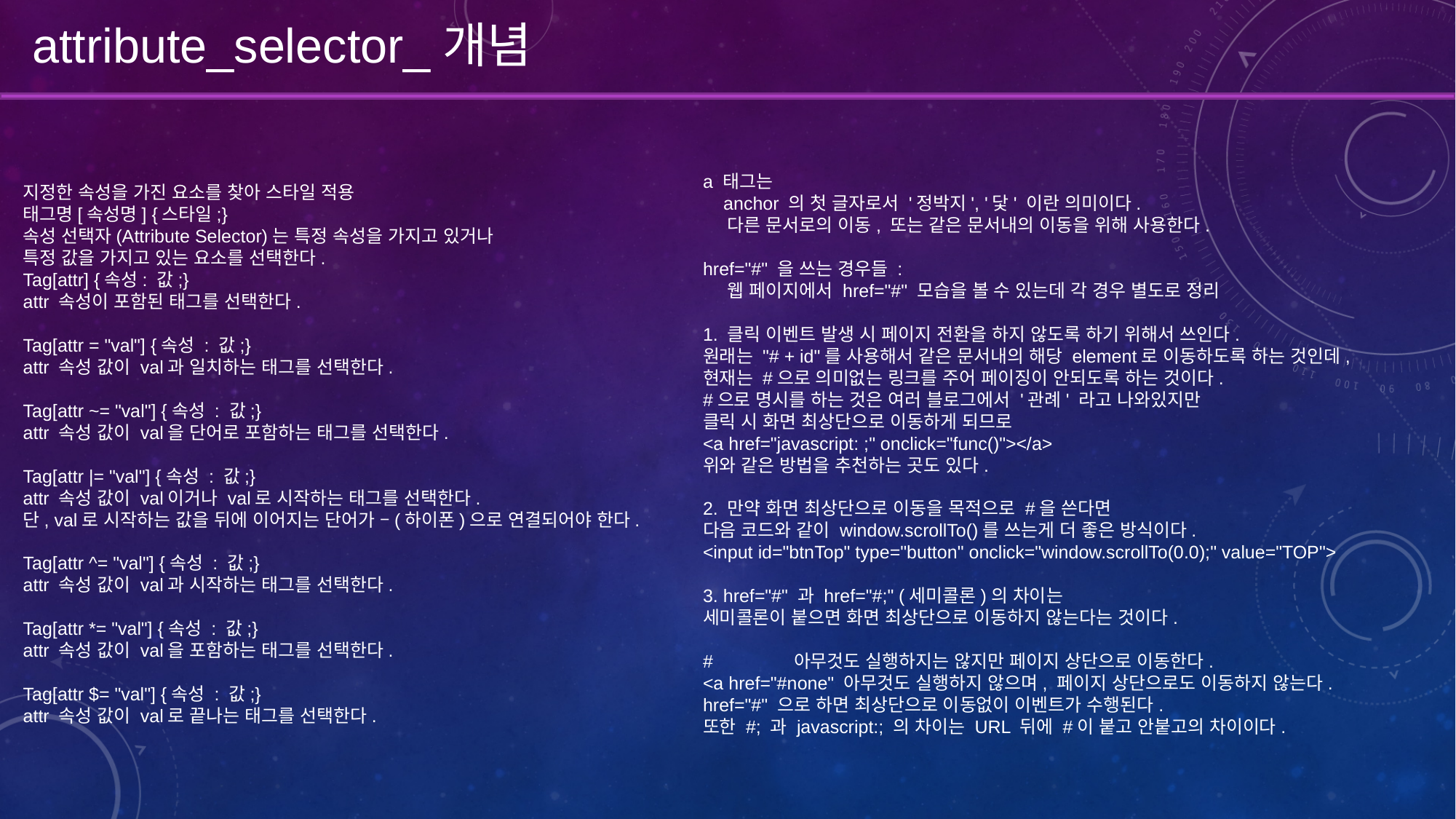

attribute_selector_개념

a 태그는
    anchor 의 첫 글자로서 '정박지', '닻' 이란 의미이다.
    다른 문서로의 이동, 또는 같은 문서내의 이동을 위해 사용한다.
href="#" 을 쓰는 경우들 :
    웹 페이지에서 href="#" 모습을 볼 수 있는데 각 경우 별도로 정리
1. 클릭 이벤트 발생 시 페이지 전환을 하지 않도록 하기 위해서 쓰인다.
원래는 "# + id"를 사용해서 같은 문서내의 해당 element로 이동하도록 하는 것인데,
현재는 #으로 의미없는 링크를 주어 페이징이 안되도록 하는 것이다.
#으로 명시를 하는 것은 여러 블로그에서 '관례' 라고 나와있지만
클릭 시 화면 최상단으로 이동하게 되므로
<a href="javascript: ;" onclick="func()"></a>
위와 같은 방법을 추천하는 곳도 있다.
2. 만약 화면 최상단으로 이동을 목적으로 #을 쓴다면
다음 코드와 같이 window.scrollTo()를 쓰는게 더 좋은 방식이다.
<input id="btnTop" type="button" onclick="window.scrollTo(0.0);" value="TOP">
3. href="#" 과 href="#;" (세미콜론)의 차이는
세미콜론이 붙으면 화면 최상단으로 이동하지 않는다는 것이다.
#               아무것도 실행하지는 않지만 페이지 상단으로 이동한다.
<a href="#none" 아무것도 실행하지 않으며, 페이지 상단으로도 이동하지 않는다.
href="#" 으로 하면 최상단으로 이동없이 이벤트가 수행된다.
또한 #; 과 javascript:; 의 차이는 URL 뒤에 #이 붙고 안붙고의 차이이다.
지정한 속성을 가진 요소를 찾아 스타일 적용
태그명[속성명] {스타일;}
속성 선택자(Attribute Selector)는 특정 속성을 가지고 있거나
특정 값을 가지고 있는 요소를 선택한다.
Tag[attr] {속성: 값;}
attr 속성이 포함된 태그를 선택한다.
Tag[attr = "val"] {속성 : 값;}
attr 속성 값이 val과 일치하는 태그를 선택한다.
Tag[attr ~= "val"] {속성 : 값;}
attr 속성 값이 val을 단어로 포함하는 태그를 선택한다.
Tag[attr |= "val"] {속성 : 값;}
attr 속성 값이 val이거나 val로 시작하는 태그를 선택한다.
단, val로 시작하는 값을 뒤에 이어지는 단어가 –(하이폰)으로 연결되어야 한다.
Tag[attr ^= "val"] {속성 : 값;}
attr 속성 값이 val과 시작하는 태그를 선택한다.
Tag[attr *= "val"] {속성 : 값;}
attr 속성 값이 val을 포함하는 태그를 선택한다.
Tag[attr $= "val"] {속성 : 값;}
attr 속성 값이 val로 끝나는 태그를 선택한다.